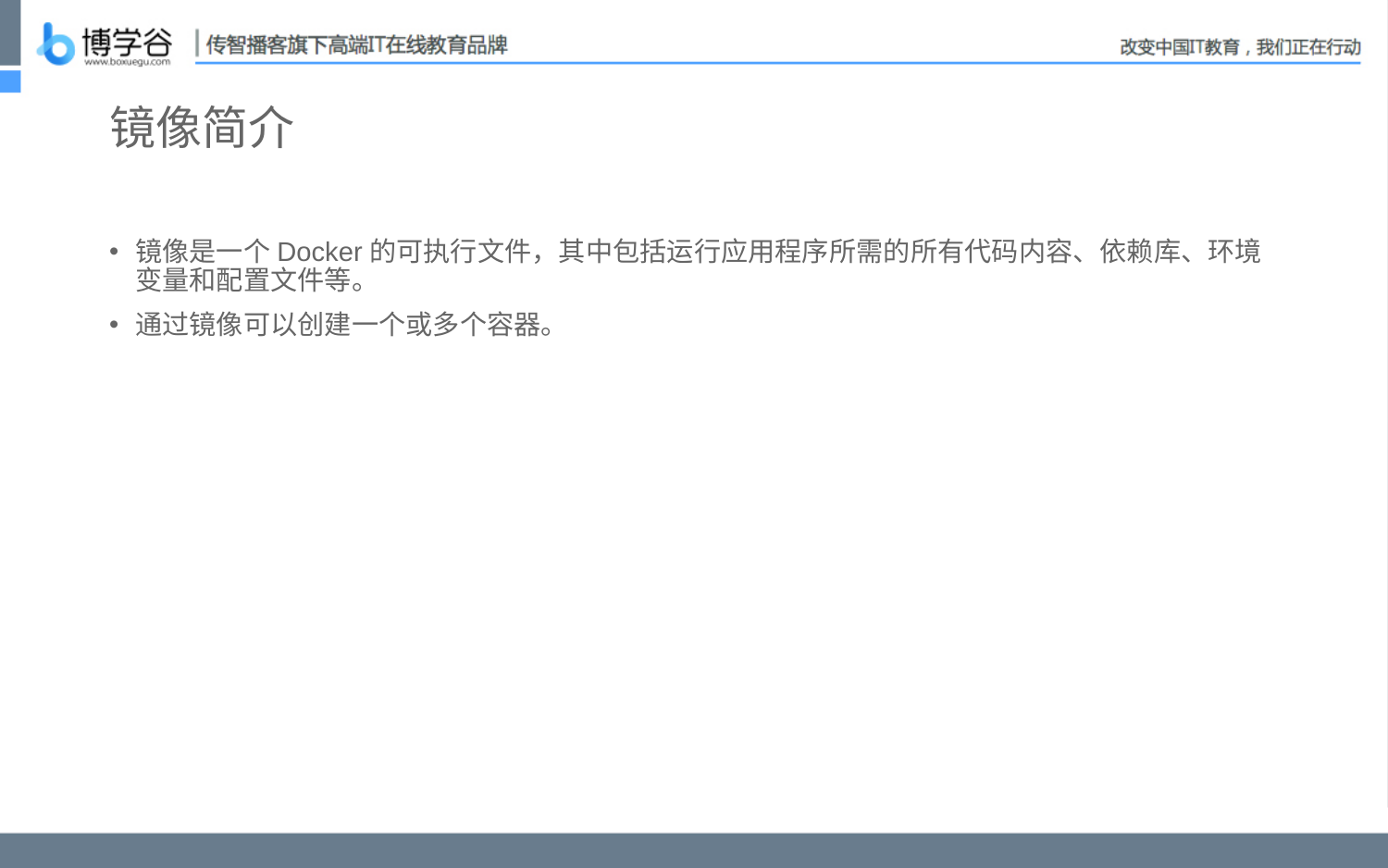

# 镜像简介
镜像是一个Docker的可执行文件，其中包括运行应用程序所需的所有代码内容、依赖库、环境变量和配置文件等。
通过镜像可以创建一个或多个容器。